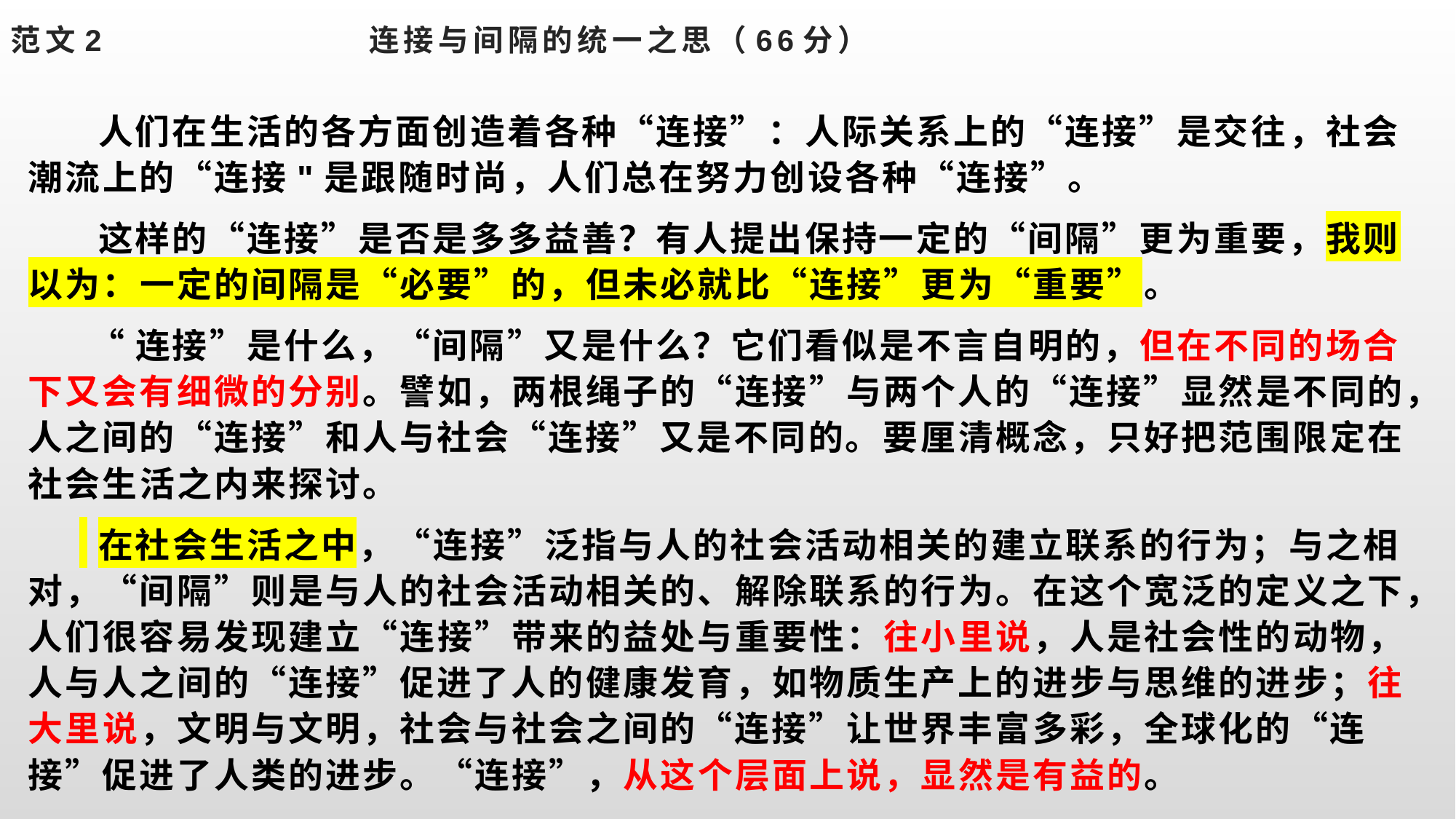

# 范文2                    连接与间隔的统一之思（66分）
      人们在生活的各方面创造着各种“连接”：人际关系上的“连接”是交往，社会潮流上的“连接"是跟随时尚，人们总在努力创设各种“连接”。
      这样的“连接”是否是多多益善？有人提出保持一定的“间隔”更为重要，我则以为：一定的间隔是“必要”的，但未必就比“连接”更为“重要”。
      “连接”是什么，“间隔”又是什么？它们看似是不言自明的，但在不同的场合下又会有细微的分别。譬如，两根绳子的“连接”与两个人的“连接”显然是不同的，人之间的“连接”和人与社会“连接”又是不同的。要厘清概念，只好把范围限定在社会生活之内来探讨。
      在社会生活之中，“连接”泛指与人的社会活动相关的建立联系的行为；与之相对，“间隔”则是与人的社会活动相关的、解除联系的行为。在这个宽泛的定义之下，人们很容易发现建立“连接”带来的益处与重要性：往小里说，人是社会性的动物，人与人之间的“连接”促进了人的健康发育，如物质生产上的进步与思维的进步；往大里说，文明与文明，社会与社会之间的“连接”让世界丰富多彩，全球化的“连接”促进了人类的进步。“连接”，从这个层面上说，显然是有益的。